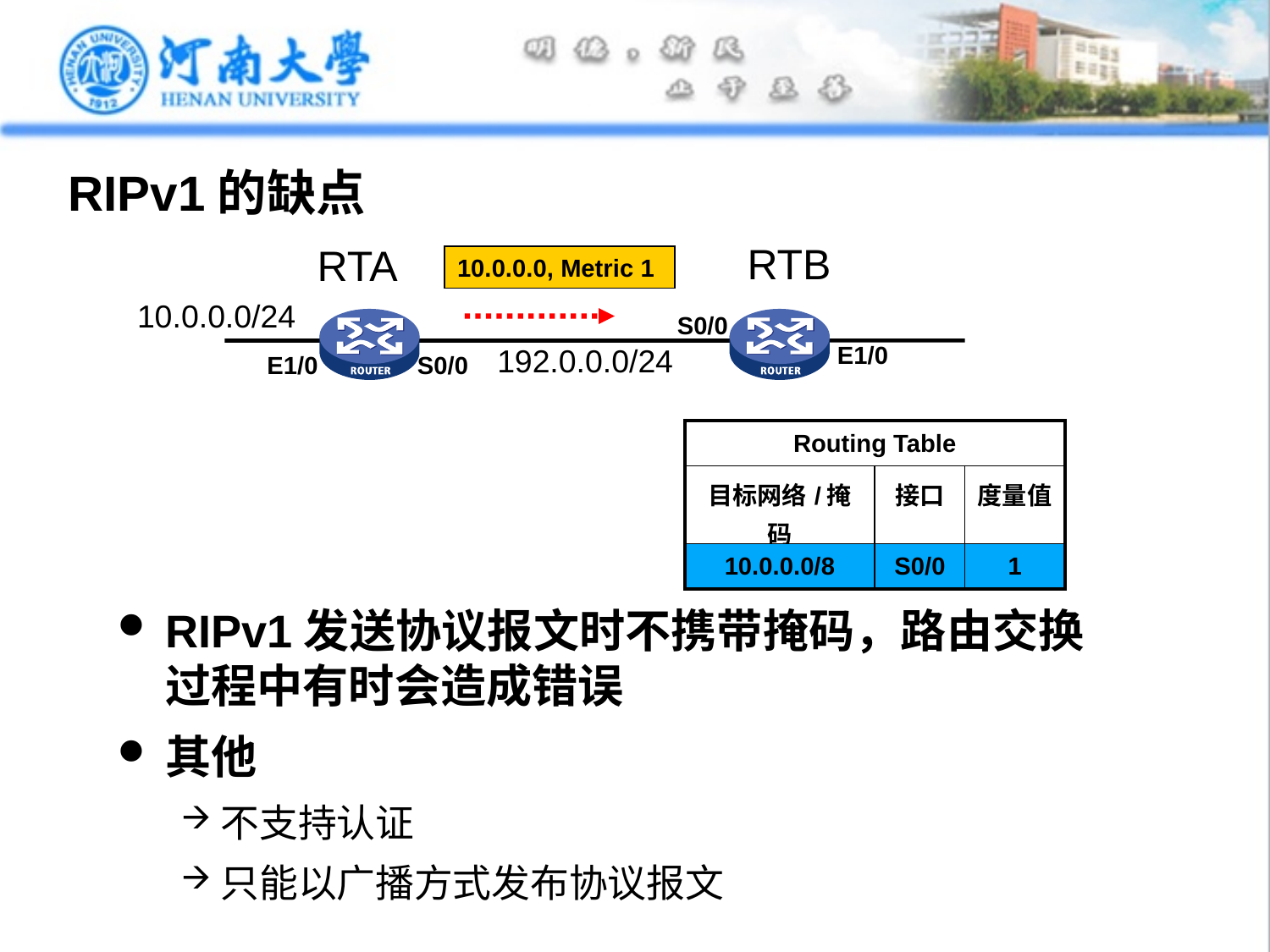

# RIPv1的缺点
RTB
RTA
10.0.0.0, Metric 1
10.0.0.0/24
S0/0

192.0.0.0/24
E1/0

E1/0
S0/0
| Routing Table |  |  |
| --- | --- | --- |
| 目标网络/掩码 | 接口 | 度量值 |
| 10.0.0.0/8 | S0/0 | 1 |
RIPv1发送协议报文时不携带掩码，路由交换过程中有时会造成错误
其他
不支持认证
只能以广播方式发布协议报文